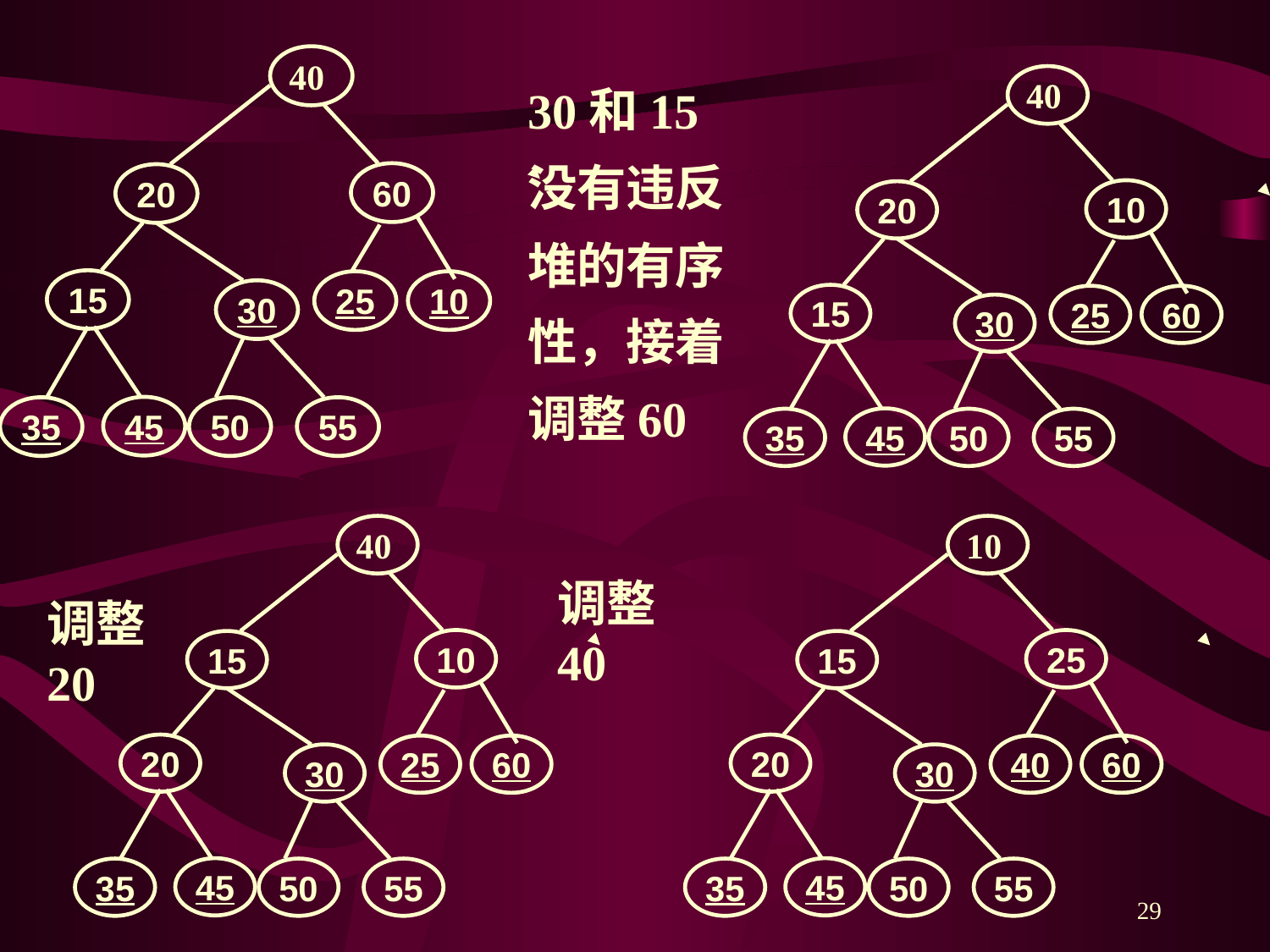

40

60
20

15
25
10
30

45
35
50
55
30和15没有违反堆的有序性，接着调整60
40

10
20

15
25
60
30

45
35
50
55
40

10
15

20
25
60
30

45
35
50
55
10

25
15

20
40
60
30

45
35
50
55
调整40
调整20
29